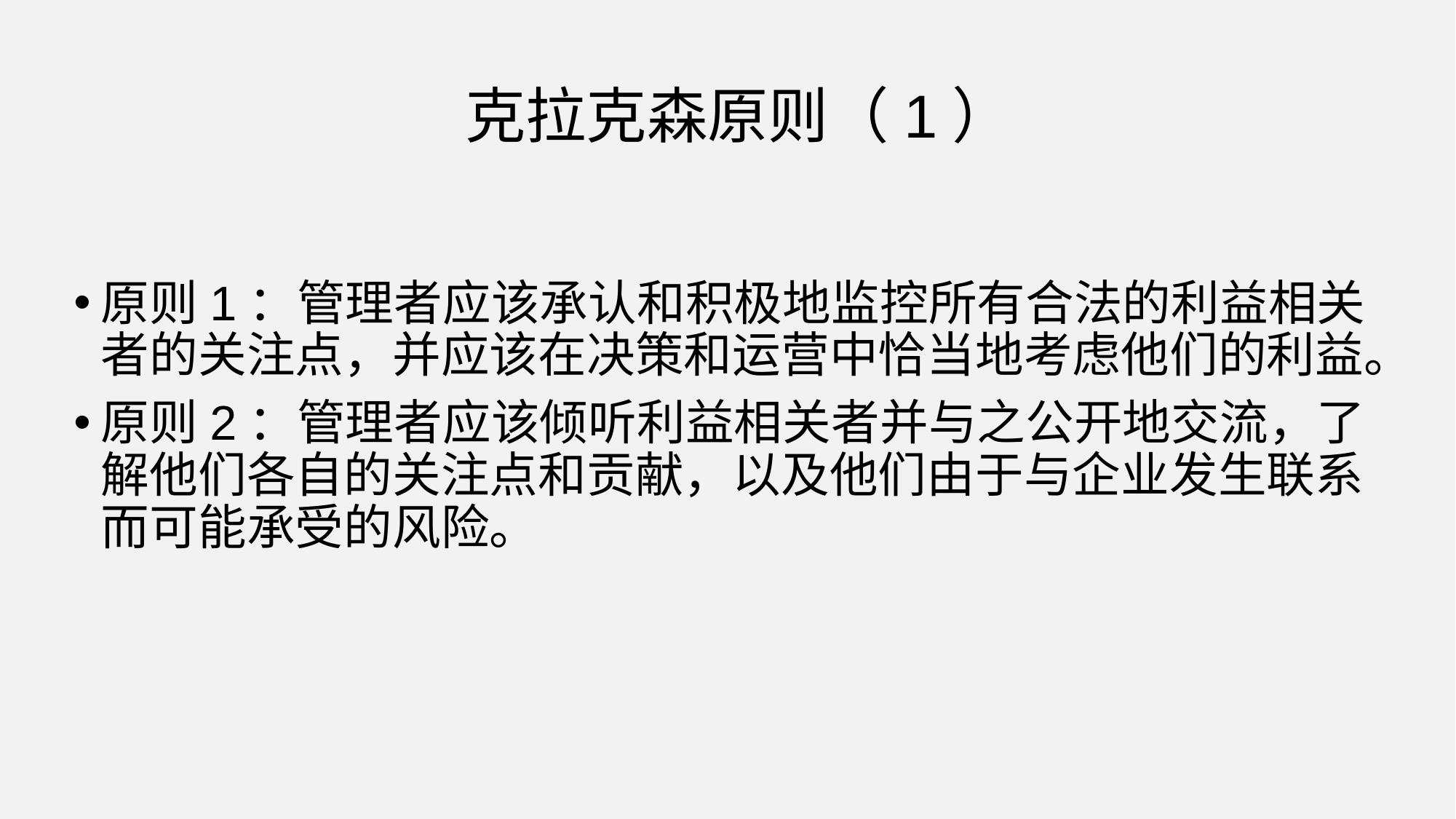

# 克拉克森原则（1）
原则1：管理者应该承认和积极地监控所有合法的利益相关者的关注点，并应该在决策和运营中恰当地考虑他们的利益。
原则2：管理者应该倾听利益相关者并与之公开地交流，了解他们各自的关注点和贡献，以及他们由于与企业发生联系而可能承受的风险。